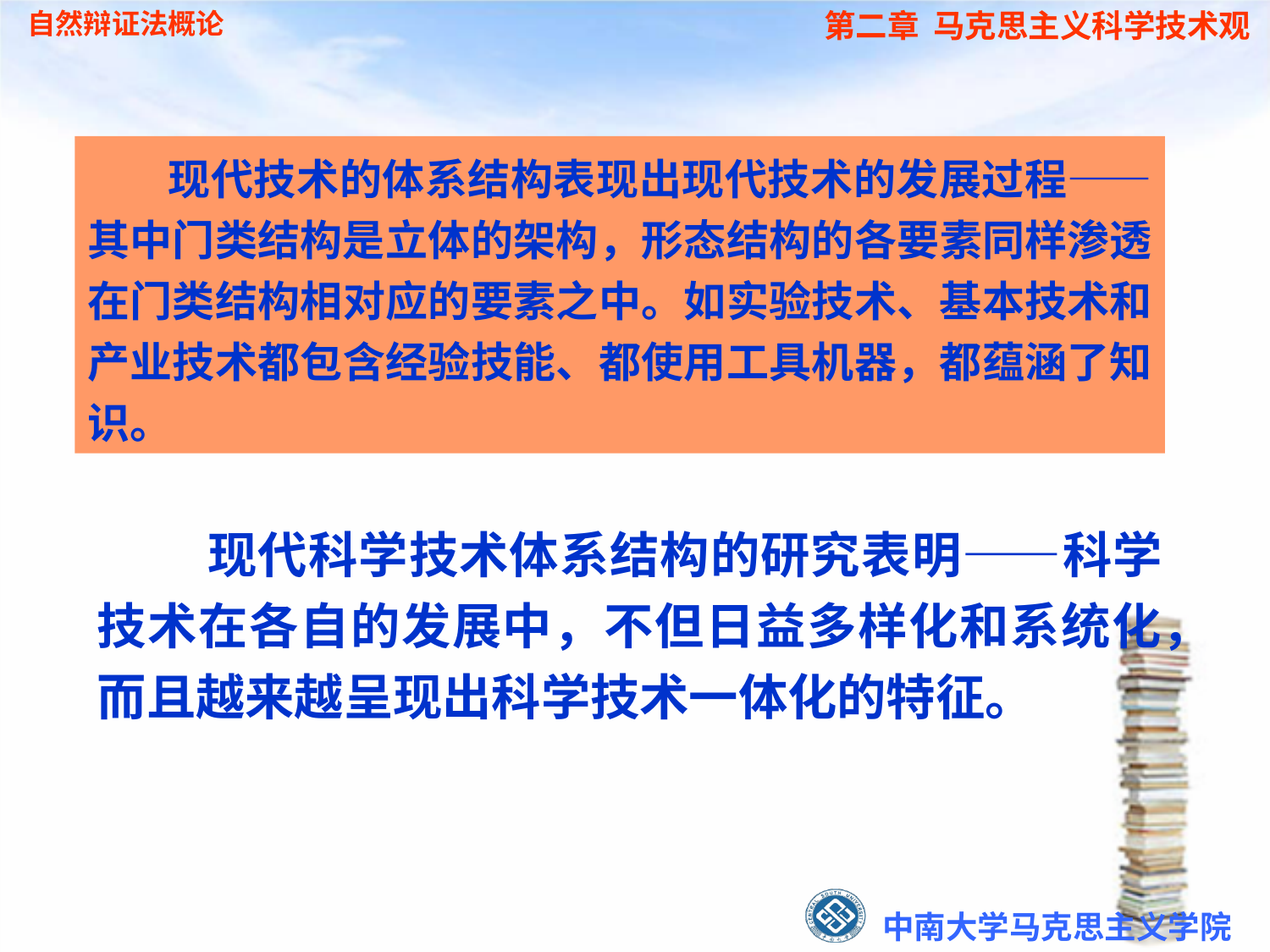

现代技术的体系结构表现出现代技术的发展过程——其中门类结构是立体的架构，形态结构的各要素同样渗透在门类结构相对应的要素之中。如实验技术、基本技术和产业技术都包含经验技能、都使用工具机器，都蕴涵了知识。
        现代科学技术体系结构的研究表明——科学技术在各自的发展中，不但日益多样化和系统化，而且越来越呈现出科学技术一体化的特征。